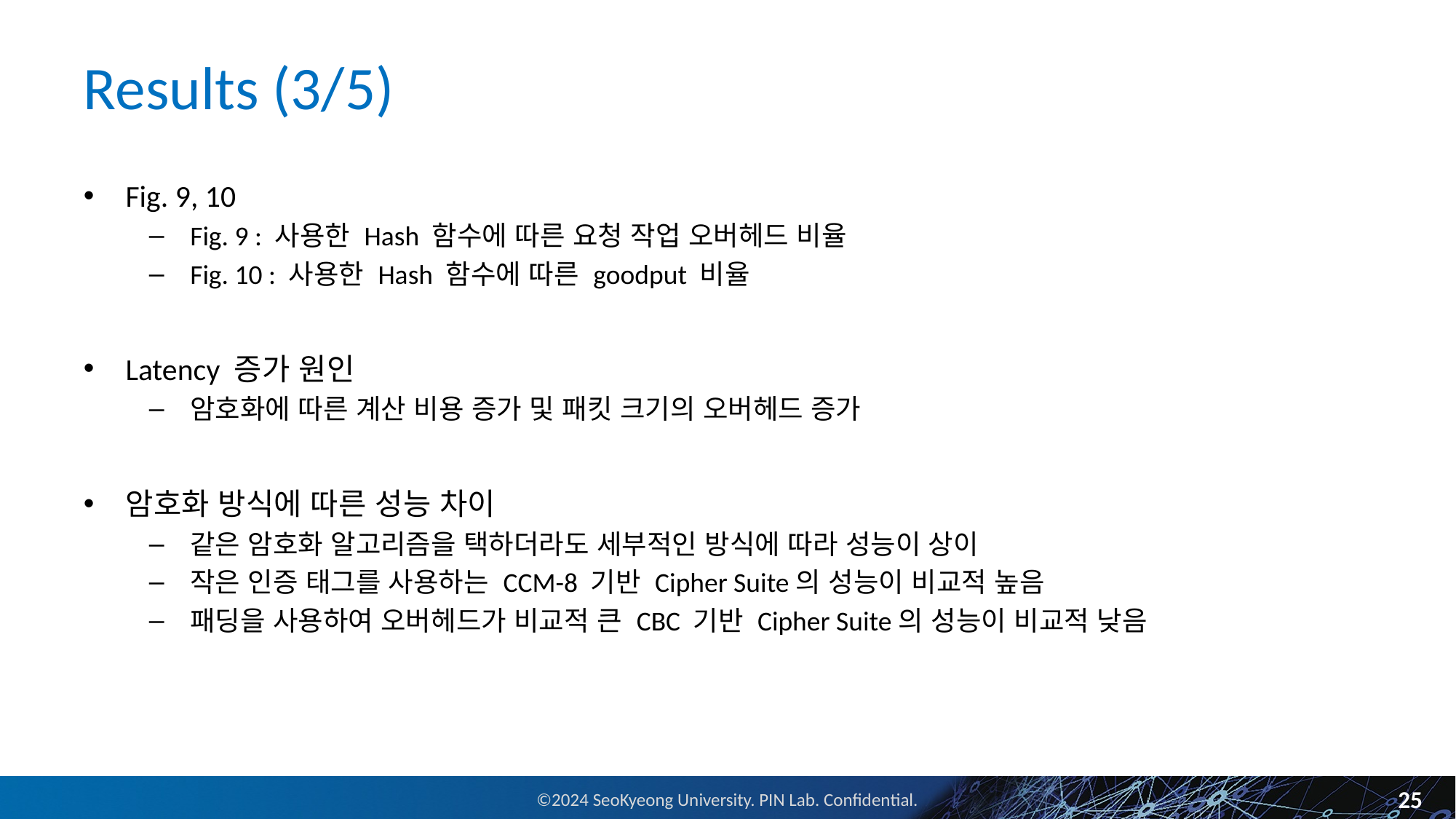

# Results (3/5)
Fig. 9, 10
Fig. 9 : 사용한 Hash 함수에 따른 요청 작업 오버헤드 비율
Fig. 10 : 사용한 Hash 함수에 따른 goodput 비율

Latency 증가 원인
암호화에 따른 계산 비용 증가 및 패킷 크기의 오버헤드 증가

암호화 방식에 따른 성능 차이
같은 암호화 알고리즘을 택하더라도 세부적인 방식에 따라 성능이 상이
작은 인증 태그를 사용하는 CCM-8 기반 Cipher Suite의 성능이 비교적 높음
패딩을 사용하여 오버헤드가 비교적 큰 CBC 기반 Cipher Suite의 성능이 비교적 낮음
25